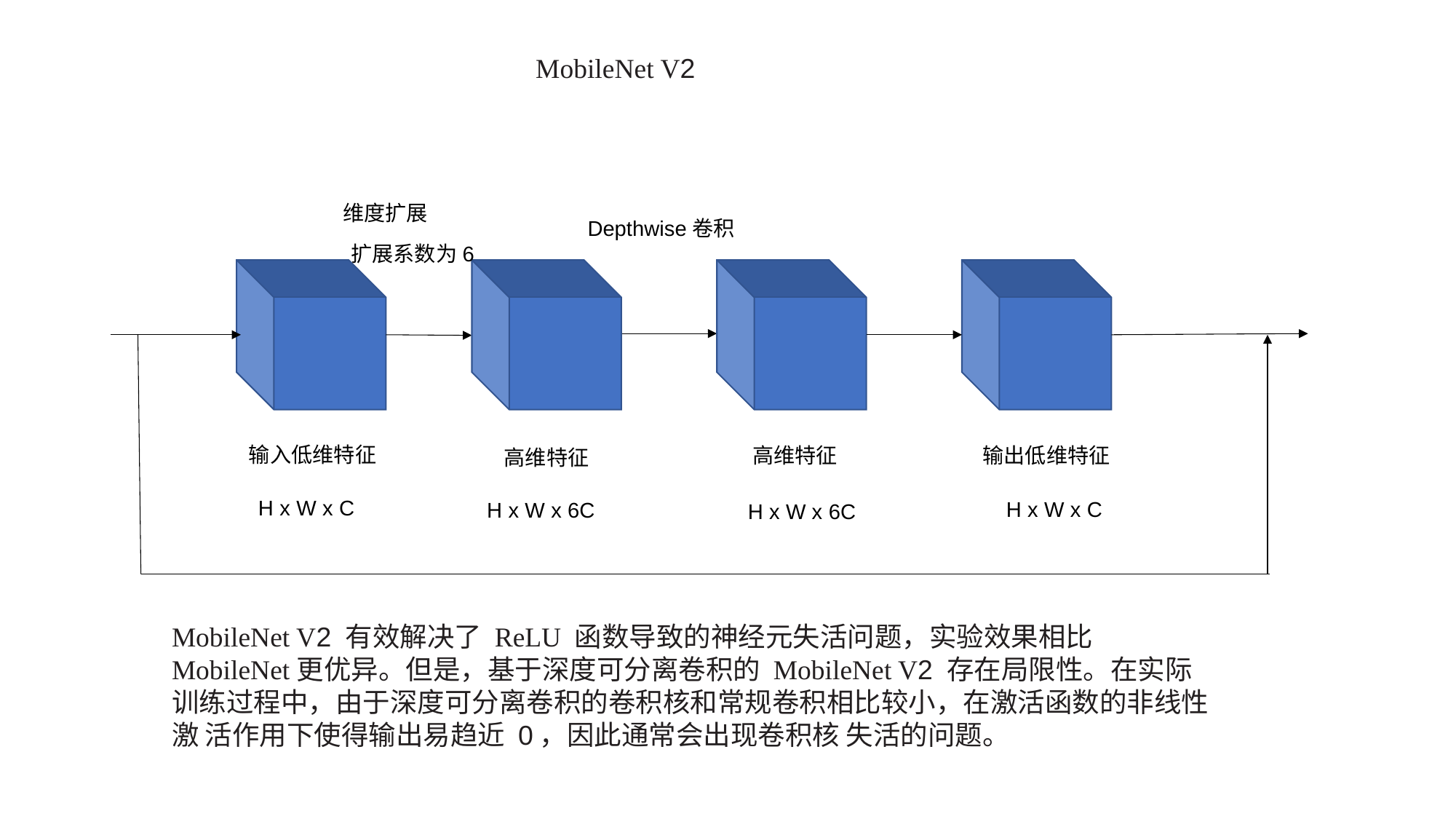

MobileNet V2
维度扩展
Depthwise卷积
扩展系数为6

输入低维特征
高维特征
输出低维特征
高维特征
H x W x C
H x W x C
H x W x 6C
H x W x 6C
MobileNet V2 有效解决了 ReLU 函数导致的神经元失活问题，实验效果相比 MobileNet更优异。但是，基于深度可分离卷积的 MobileNet V2 存在局限性。在实际训练过程中，由于深度可分离卷积的卷积核和常规卷积相比较小，在激活函数的非线性激 活作用下使得输出易趋近 0，因此通常会出现卷积核 失活的问题。